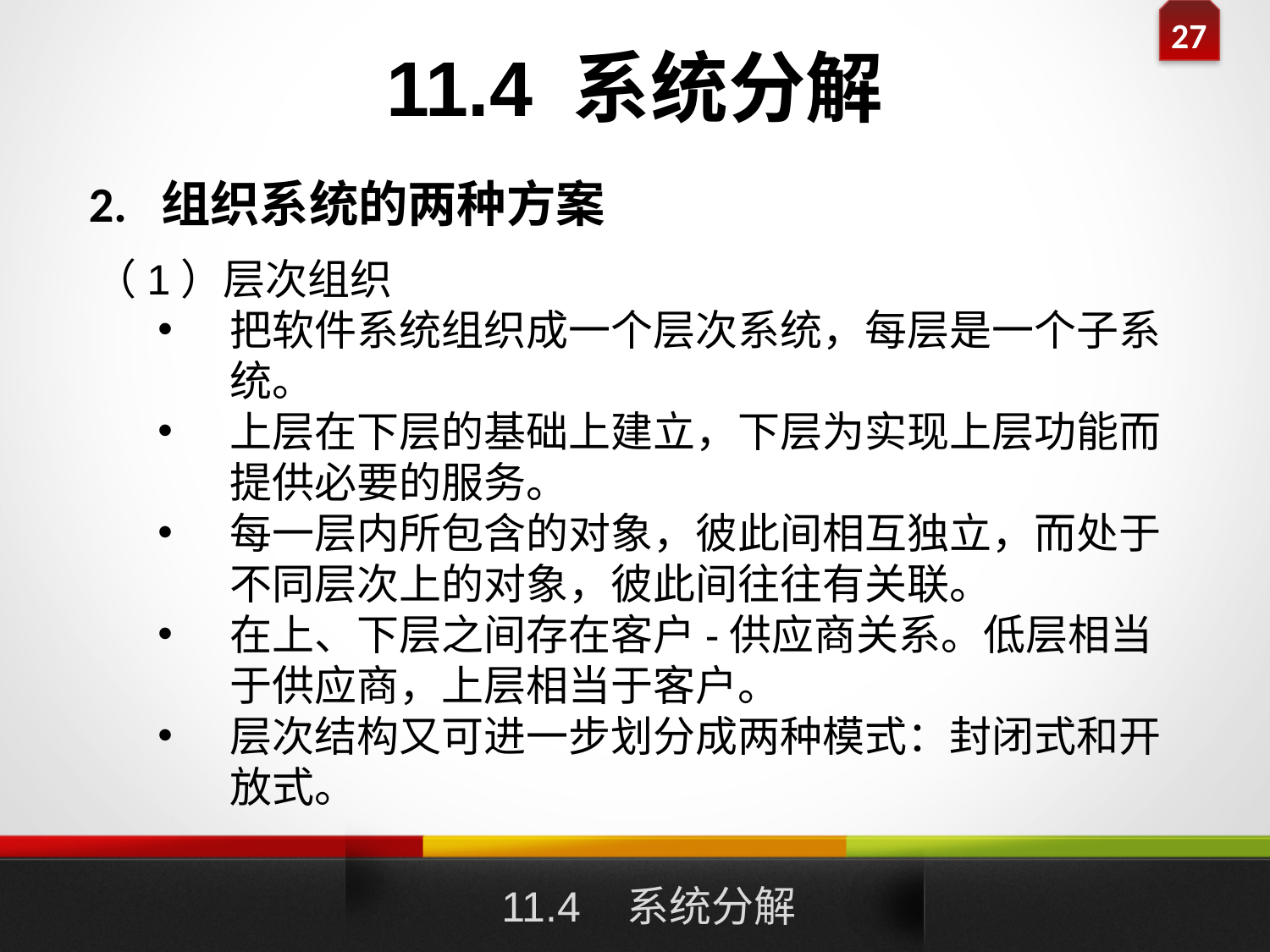

# 11.4 系统分解
2.  组织系统的两种方案
（1）层次组织
把软件系统组织成一个层次系统，每层是一个子系统。
上层在下层的基础上建立，下层为实现上层功能而提供必要的服务。
每一层内所包含的对象，彼此间相互独立，而处于不同层次上的对象，彼此间往往有关联。
在上、下层之间存在客户-供应商关系。低层相当于供应商，上层相当于客户。
层次结构又可进一步划分成两种模式：封闭式和开放式。
11.4   系统分解